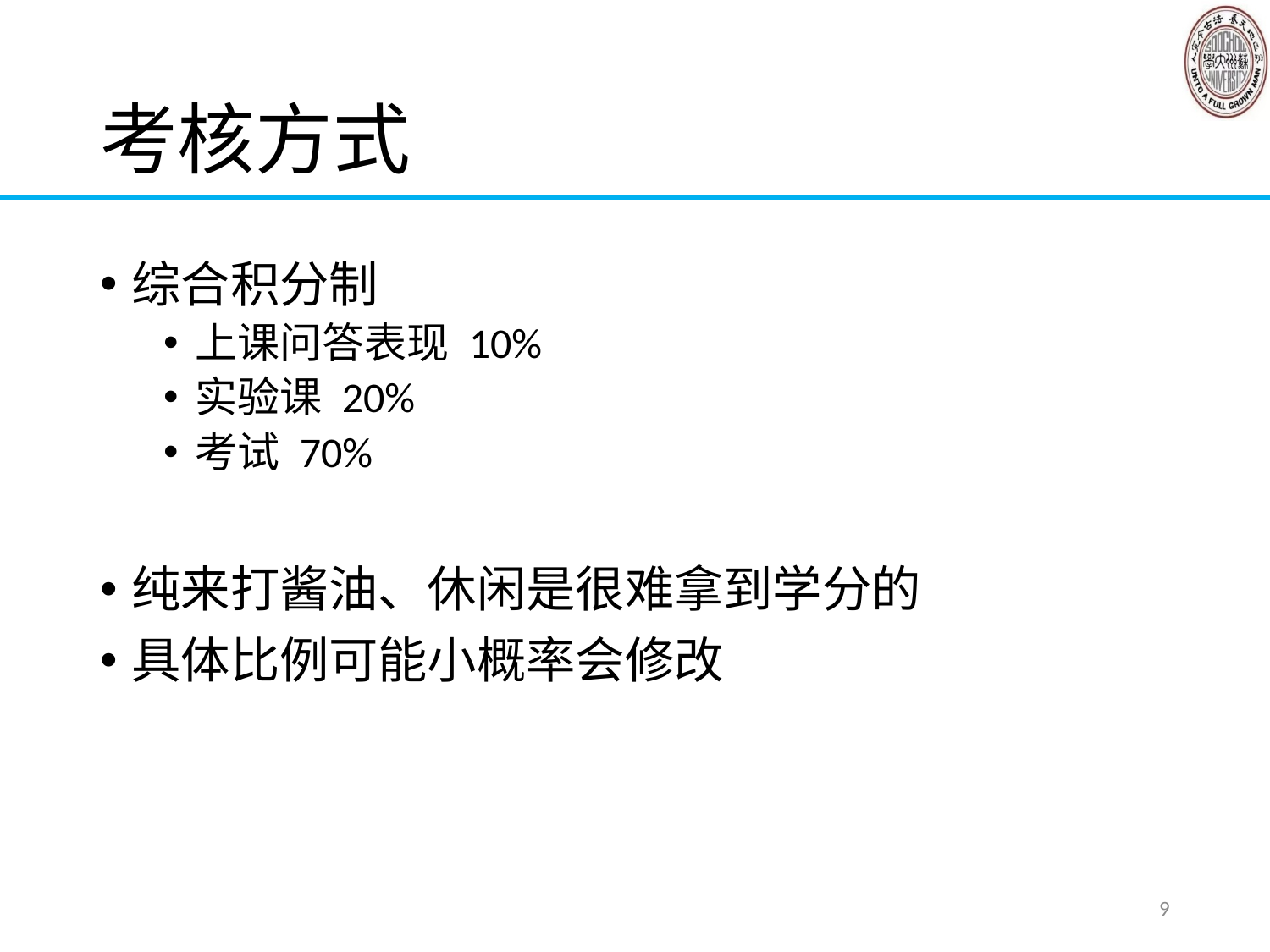

# 考核方式
综合积分制
上课问答表现 10%
实验课 20%
考试 70%

纯来打酱油、休闲是很难拿到学分的
具体比例可能小概率会修改

9